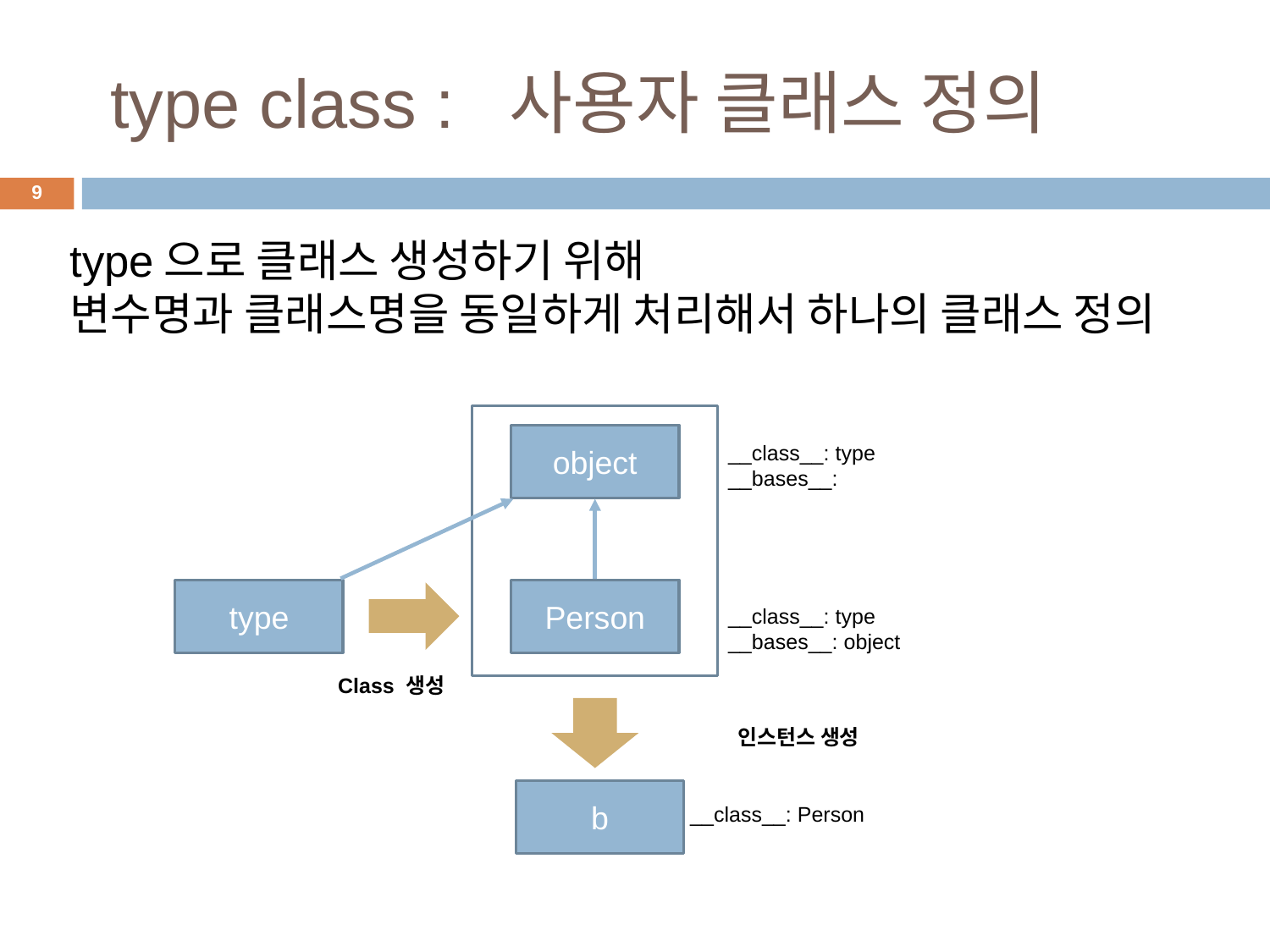

# type class :  사용자 클래스 정의
9
type으로 클래스 생성하기 위해
변수명과 클래스명을 동일하게 처리해서 하나의 클래스 정의

object
__class__: type
__bases__:

Person

type

__class__: type
__bases__: object
Class 생성

인스턴스 생성

b
__class__: Person